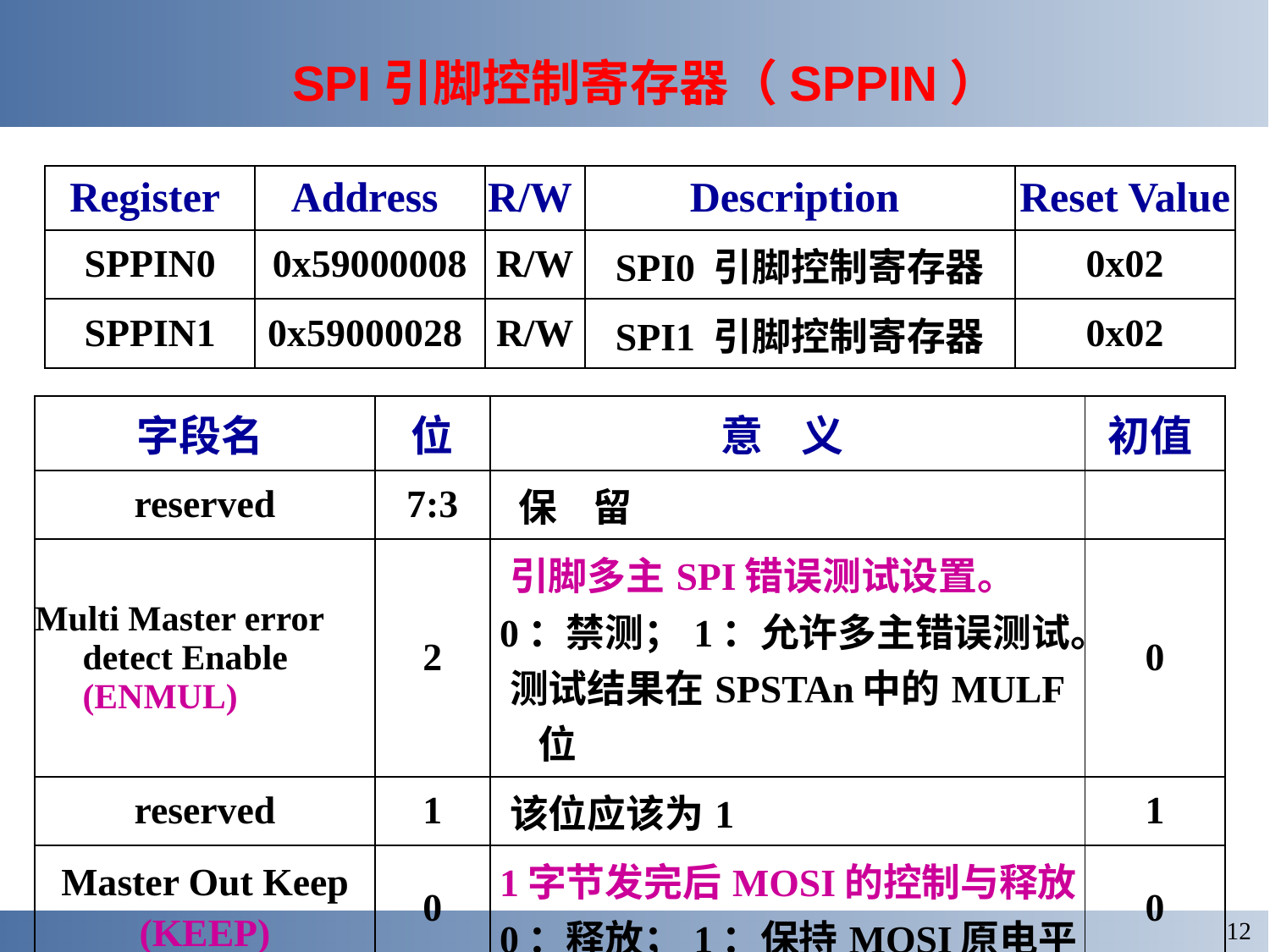

SPI引脚控制寄存器（SPPIN）
| Register | Address | R/W | Description | Reset Value |
| --- | --- | --- | --- | --- |
| SPPIN0 | 0x59000008 | R/W | SPI0 引脚控制寄存器 | 0x02 |
| SPPIN1 | 0x59000028 | R/W | SPI1 引脚控制寄存器 | 0x02 |
| 字段名 | 位 | 意 义 | 初值 |
| --- | --- | --- | --- |
| reserved | 7:3 | 保 留 |  |
| Multi Master error detect Enable (ENMUL) | 2 | 引脚多主SPI错误测试设置。 0：禁测；1：允许多主错误测试。 测试结果在SPSTAn中的MULF位 | 0 |
| reserved | 1 | 该位应该为1 | 1 |
| Master Out Keep (KEEP) | 0 | 1字节发完后MOSI的控制与释放 0：释放；1：保持MOSI原电平 | 0 |